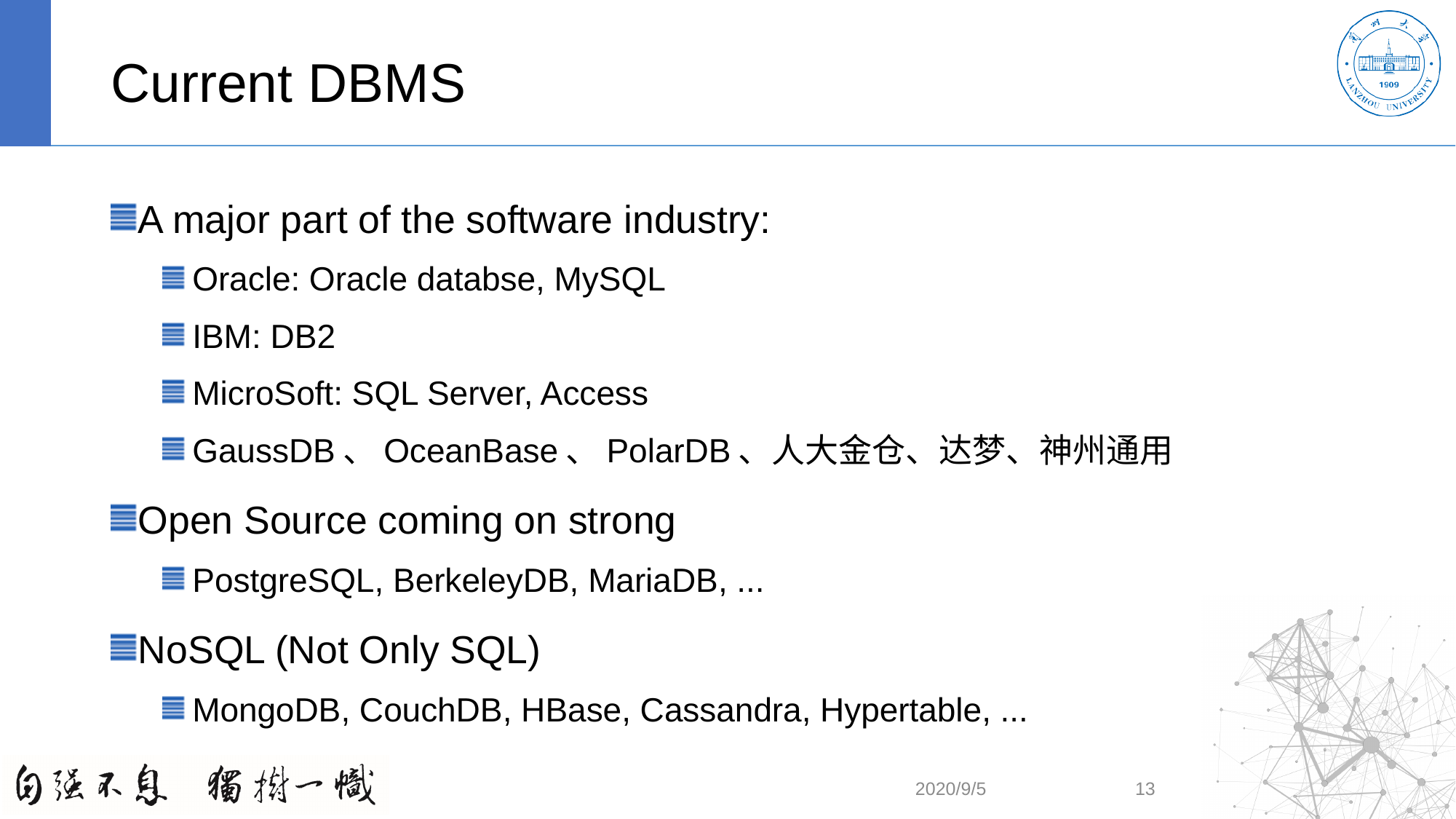

# Current DBMS
A major part of the software industry:
Oracle: Oracle databse, MySQL
IBM: DB2
MicroSoft: SQL Server, Access
GaussDB、OceanBase、PolarDB、人大金仓、达梦、神州通用
Open Source coming on strong
PostgreSQL, BerkeleyDB, MariaDB, ...
NoSQL (Not Only SQL)
MongoDB, CouchDB, HBase, Cassandra, Hypertable, ...

2020/9/5
13